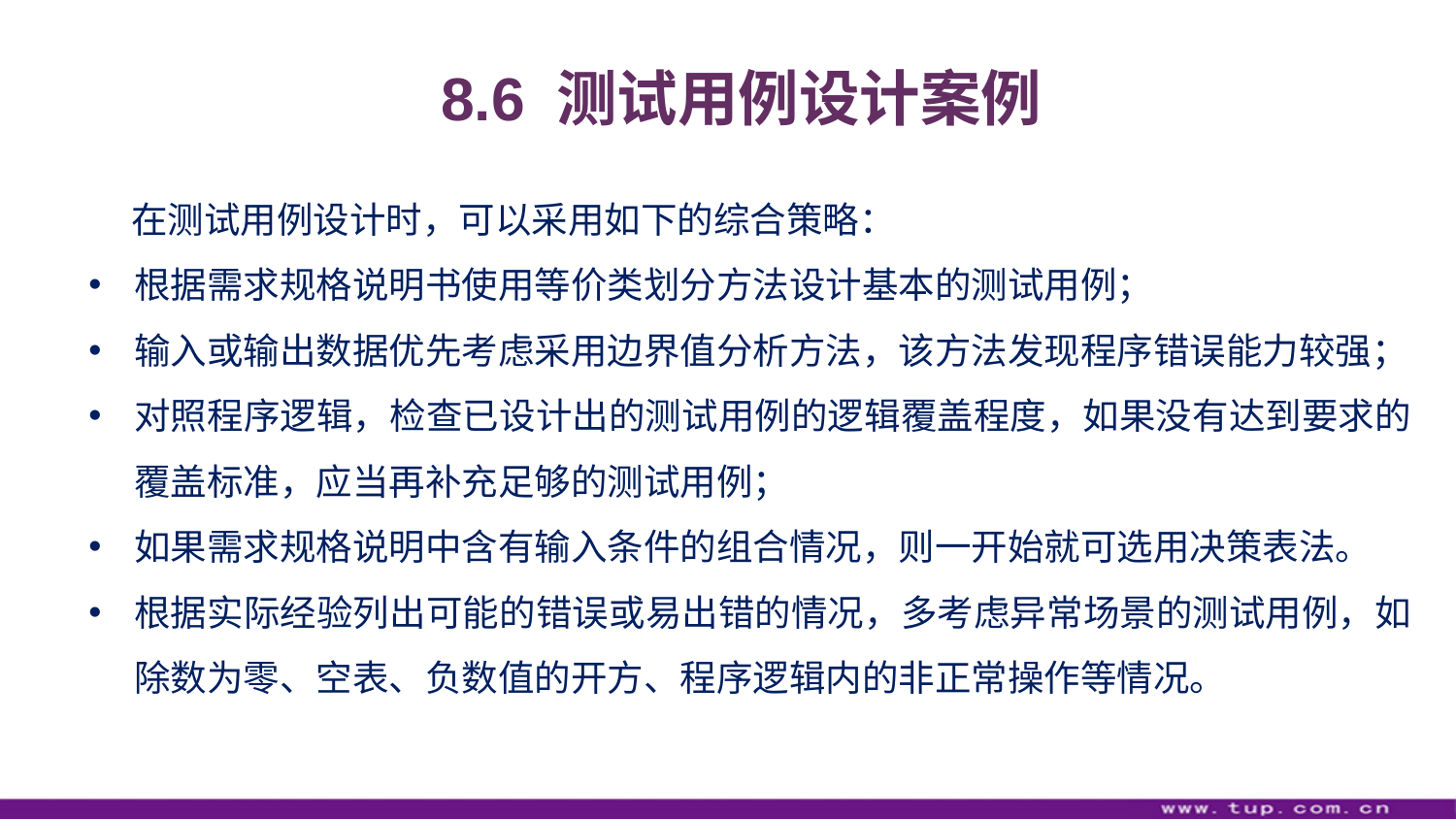

8.6 测试用例设计案例

在测试用例设计时，可以采用如下的综合策略：
根据需求规格说明书使用等价类划分方法设计基本的测试用例；
输入或输出数据优先考虑采用边界值分析方法，该方法发现程序错误能力较强；
对照程序逻辑，检查已设计出的测试用例的逻辑覆盖程度，如果没有达到要求的覆盖标准，应当再补充足够的测试用例；
如果需求规格说明中含有输入条件的组合情况，则一开始就可选用决策表法。
根据实际经验列出可能的错误或易出错的情况，多考虑异常场景的测试用例，如除数为零、空表、负数值的开方、程序逻辑内的非正常操作等情况。